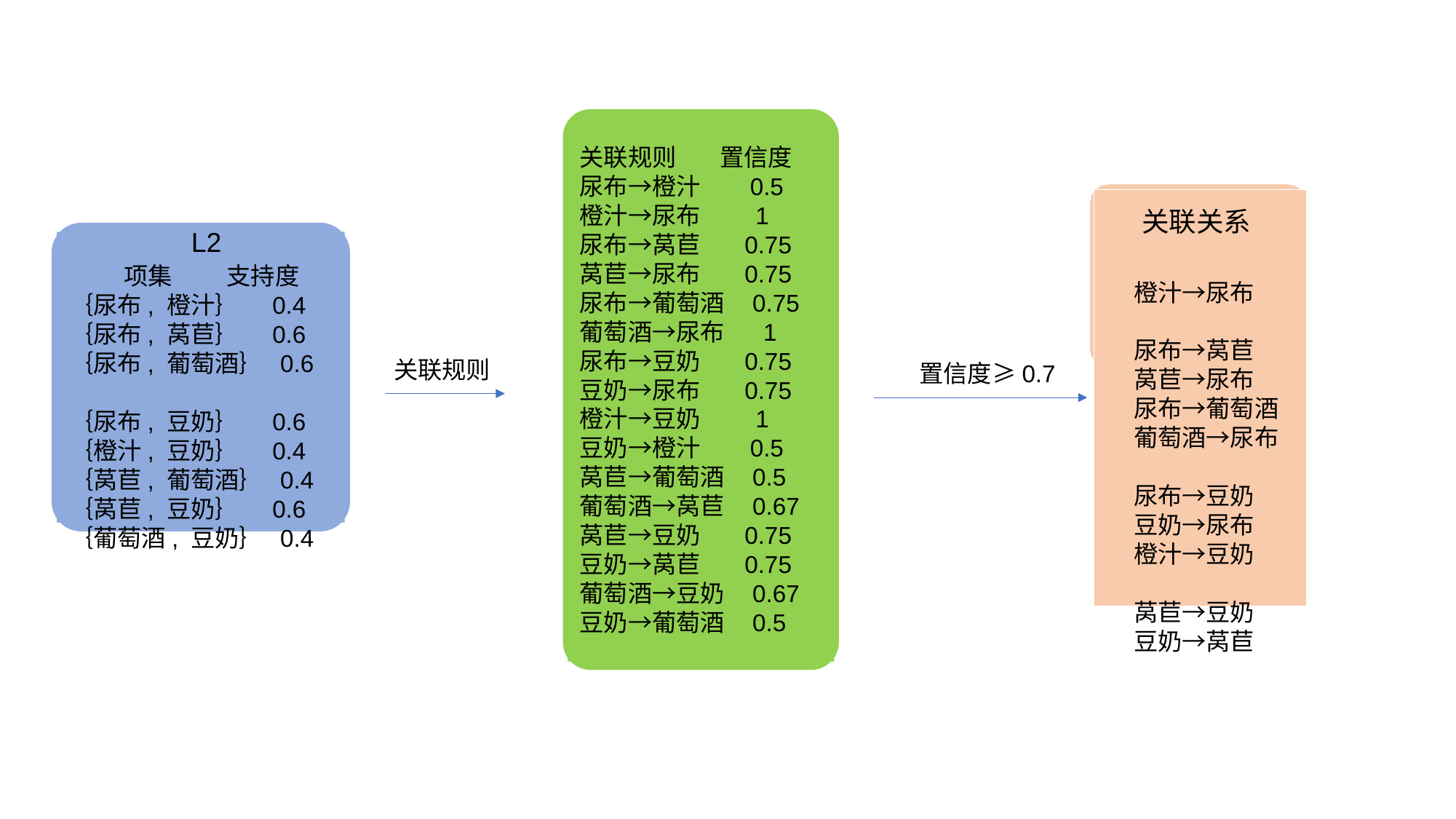

关联规则        置信度
尿布→橙汁        0.5
橙汁→尿布         1
尿布→莴苣       0.75
莴苣→尿布       0.75
尿布→葡萄酒    0.75
葡萄酒→尿布      1
尿布→豆奶       0.75
豆奶→尿布       0.75
橙汁→豆奶         1
豆奶→橙汁        0.5
莴苣→葡萄酒    0.5
葡萄酒→莴苣    0.67
莴苣→豆奶       0.75
豆奶→莴苣       0.75
葡萄酒→豆奶    0.67
豆奶→葡萄酒    0.5

关联关系
L2

         项集          支持度
｛尿布, 橙汁｝     0.4
｛尿布, 莴苣｝     0.6
｛尿布, 葡萄酒｝  0.6
｛尿布, 豆奶｝     0.6
｛橙汁, 豆奶｝     0.4
｛莴苣, 葡萄酒｝  0.4
｛莴苣, 豆奶｝     0.6
｛葡萄酒, 豆奶｝  0.4
橙汁→尿布
尿布→莴苣
莴苣→尿布
尿布→葡萄酒
葡萄酒→尿布
尿布→豆奶
豆奶→尿布
橙汁→豆奶
莴苣→豆奶
豆奶→莴苣
关联规则
置信度≥0.7